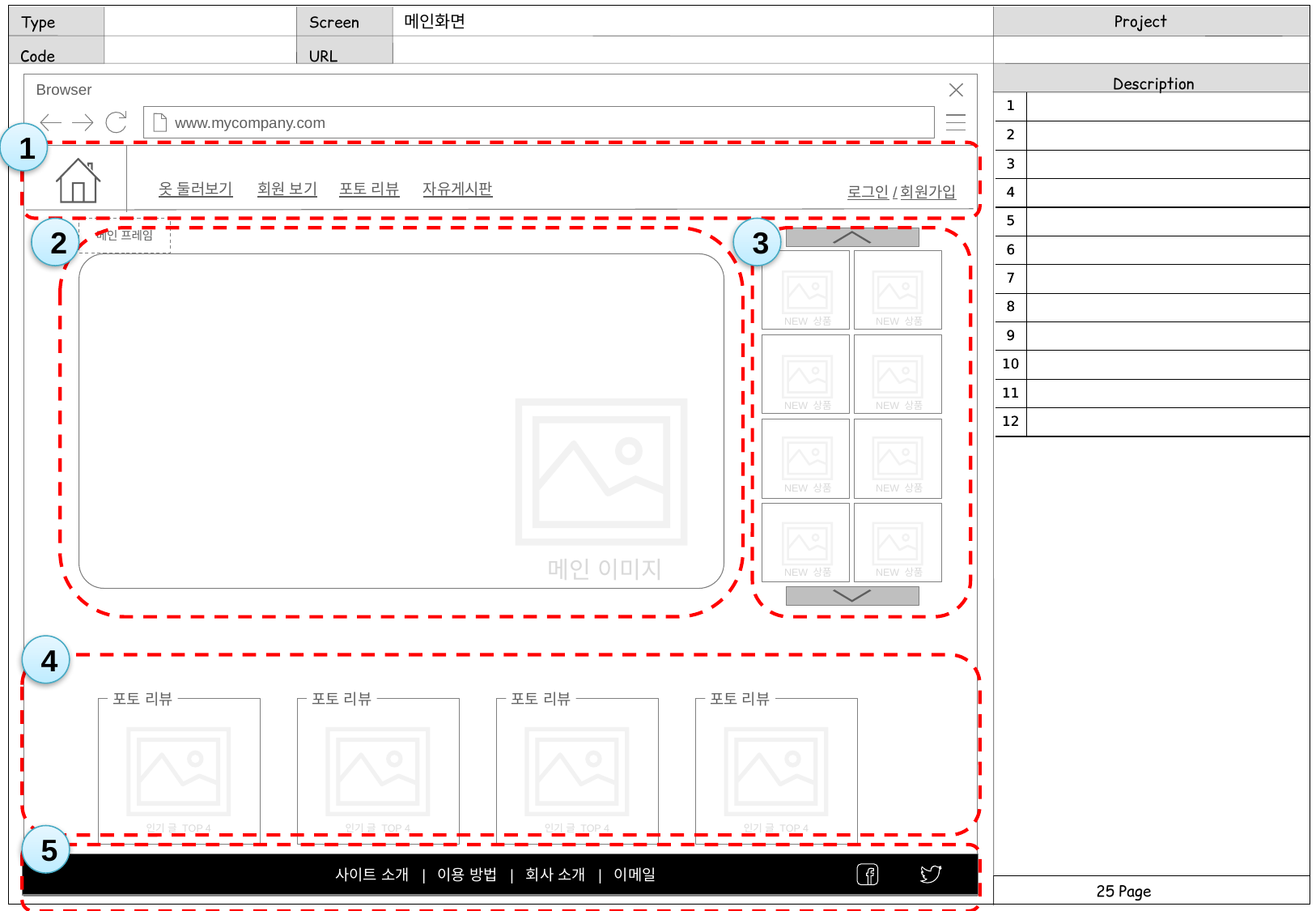

메인화면
Browser

www.mycompany.com

| 1 |  |
| --- | --- |
| 2 |  |
| 3 |  |
| 4 |  |
| 5 |  |
| 6 |  |
| 7 |  |
| 8 |  |
| 9 |  |
| 10 |  |
| 11 |  |
| 12 |  |
1

옷 둘러보기
회원 보기
포토 리뷰
자유게시판
로그인/회원가입
2
메인 프레임
3

NEW 상품
NEW 상품

NEW 상품
NEW 상품

NEW 상품
NEW 상품

메인 이미지
NEW 상품
NEW 상품

4

포토 리뷰

포토 리뷰

포토 리뷰

포토 리뷰

인기 글 TOP 4
인기 글 TOP 4
인기 글 TOP 4
인기 글 TOP 4
5

사이트 소개  |  이용 방법  |  회사 소개  |  이메일